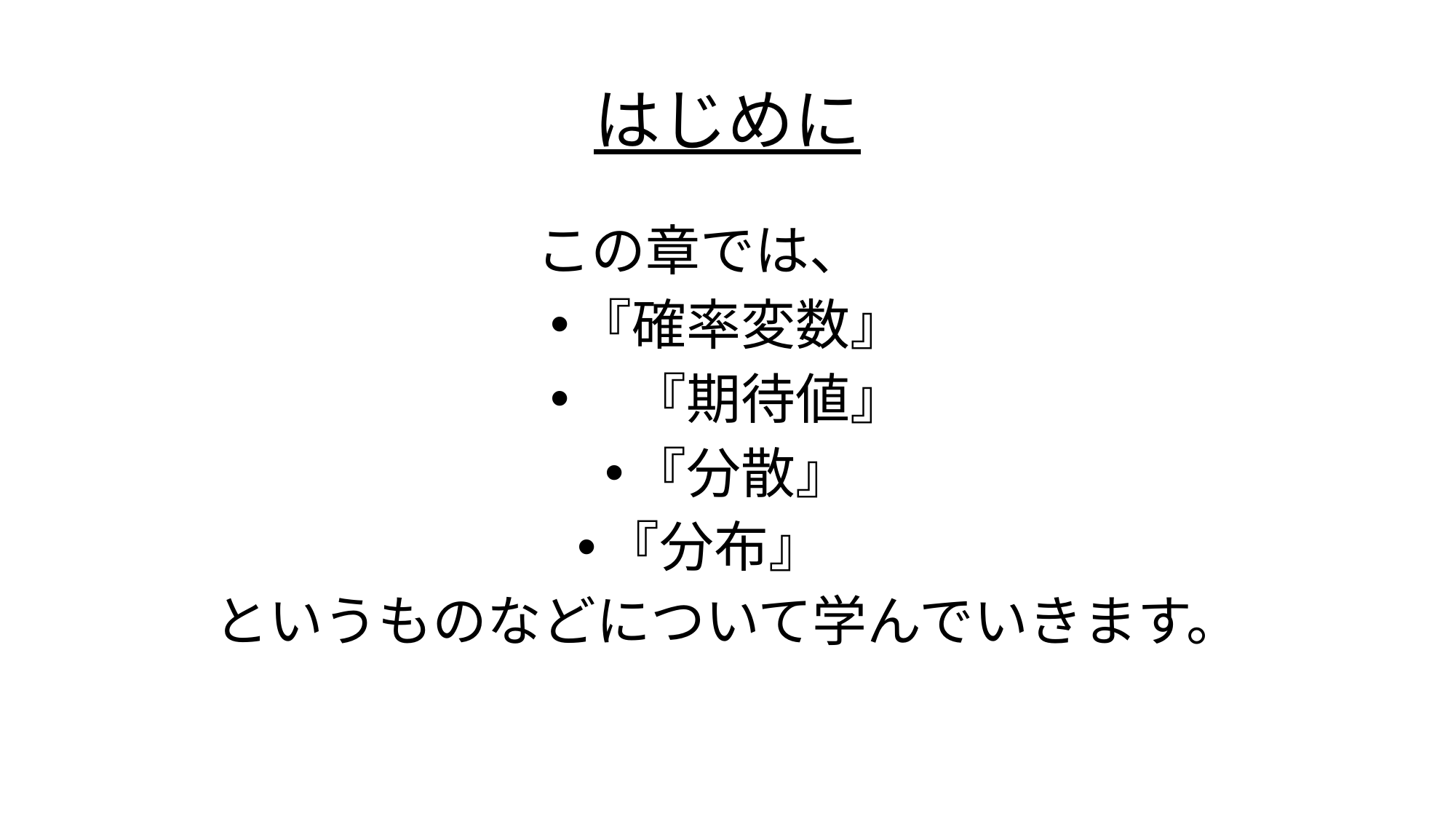

# はじめに
この章では、
『確率変数』
　『期待値』
『分散』
『分布』
というものなどについて学んでいきます。